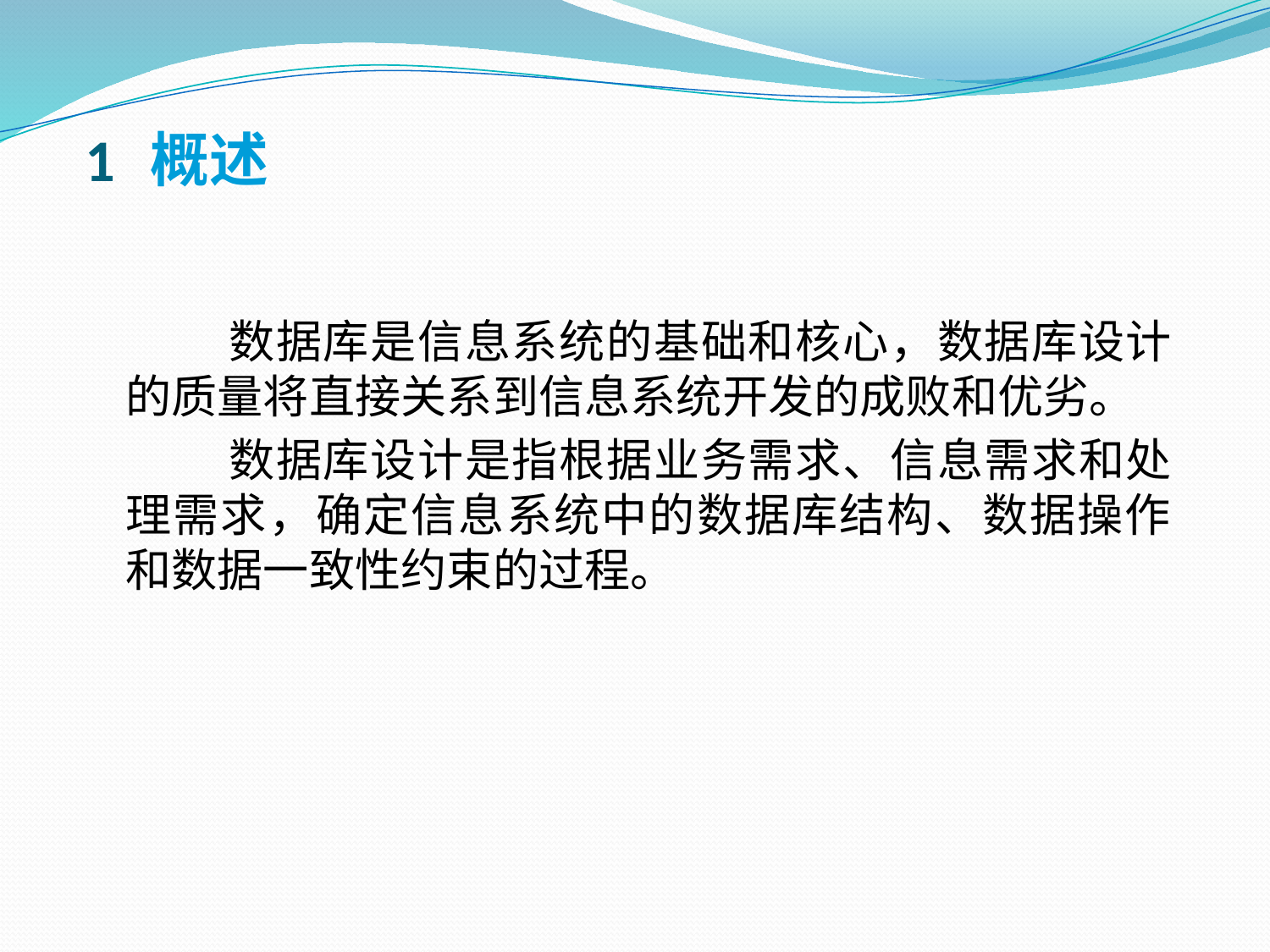

# 1  概述
           数据库是信息系统的基础和核心，数据库设计的质量将直接关系到信息系统开发的成败和优劣。
           数据库设计是指根据业务需求、信息需求和处理需求，确定信息系统中的数据库结构、数据操作和数据一致性约束的过程。